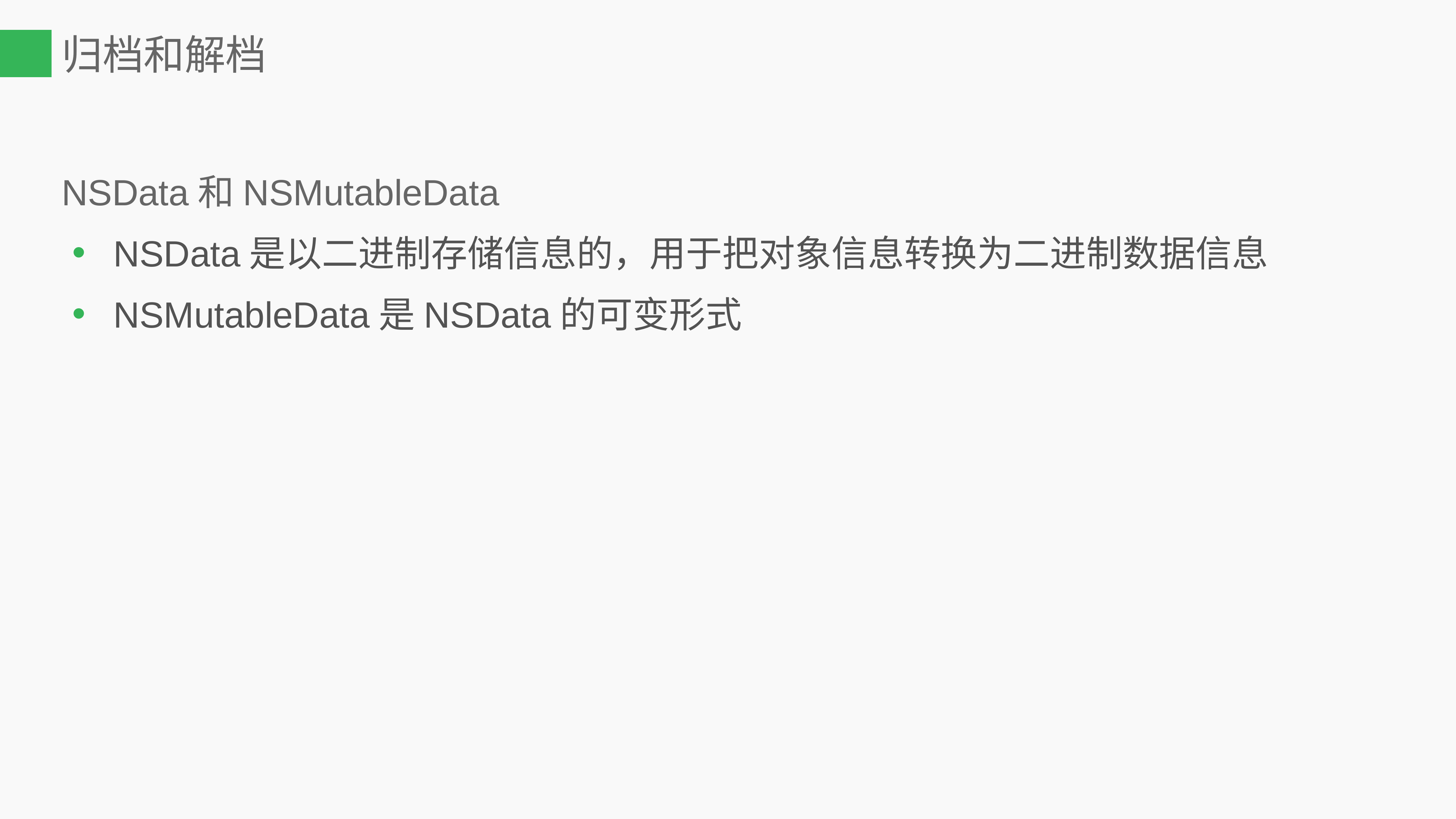

# 归档和解档
NSData和NSMutableData
NSData是以二进制存储信息的，用于把对象信息转换为二进制数据信息
NSMutableData是NSData的可变形式